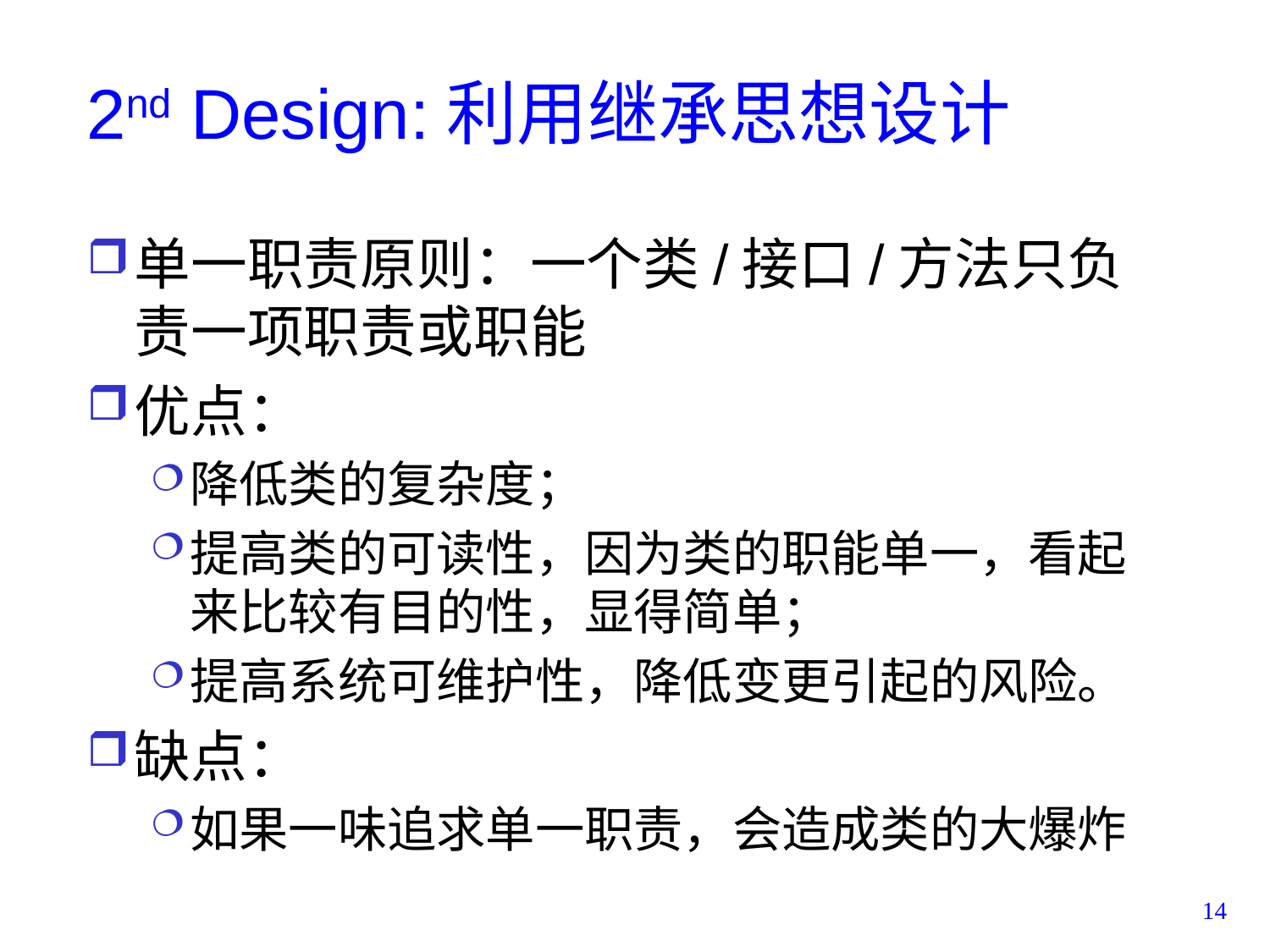

# 2nd Design:利用继承思想设计
单一职责原则：一个类/接口/方法只负责一项职责或职能
优点：
降低类的复杂度；
提高类的可读性，因为类的职能单一，看起来比较有目的性，显得简单；
提高系统可维护性，降低变更引起的风险。
缺点：
如果一味追求单一职责，会造成类的大爆炸
14